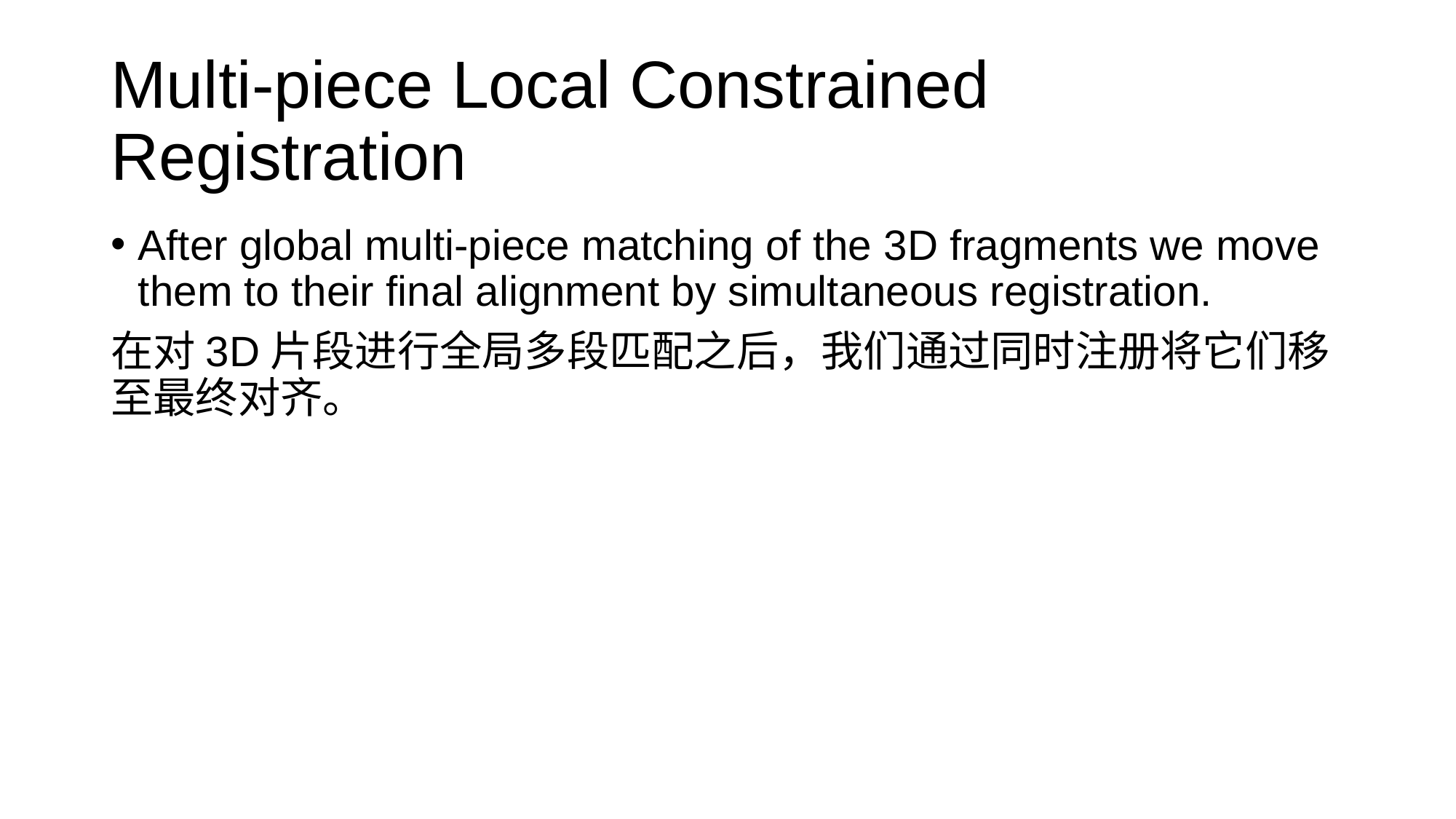

# Multi-piece Local Constrained Registration
After global multi-piece matching of the 3D fragments we move them to their final alignment by simultaneous registration.
在对3D片段进行全局多段匹配之后，我们通过同时注册将它们移至最终对齐。